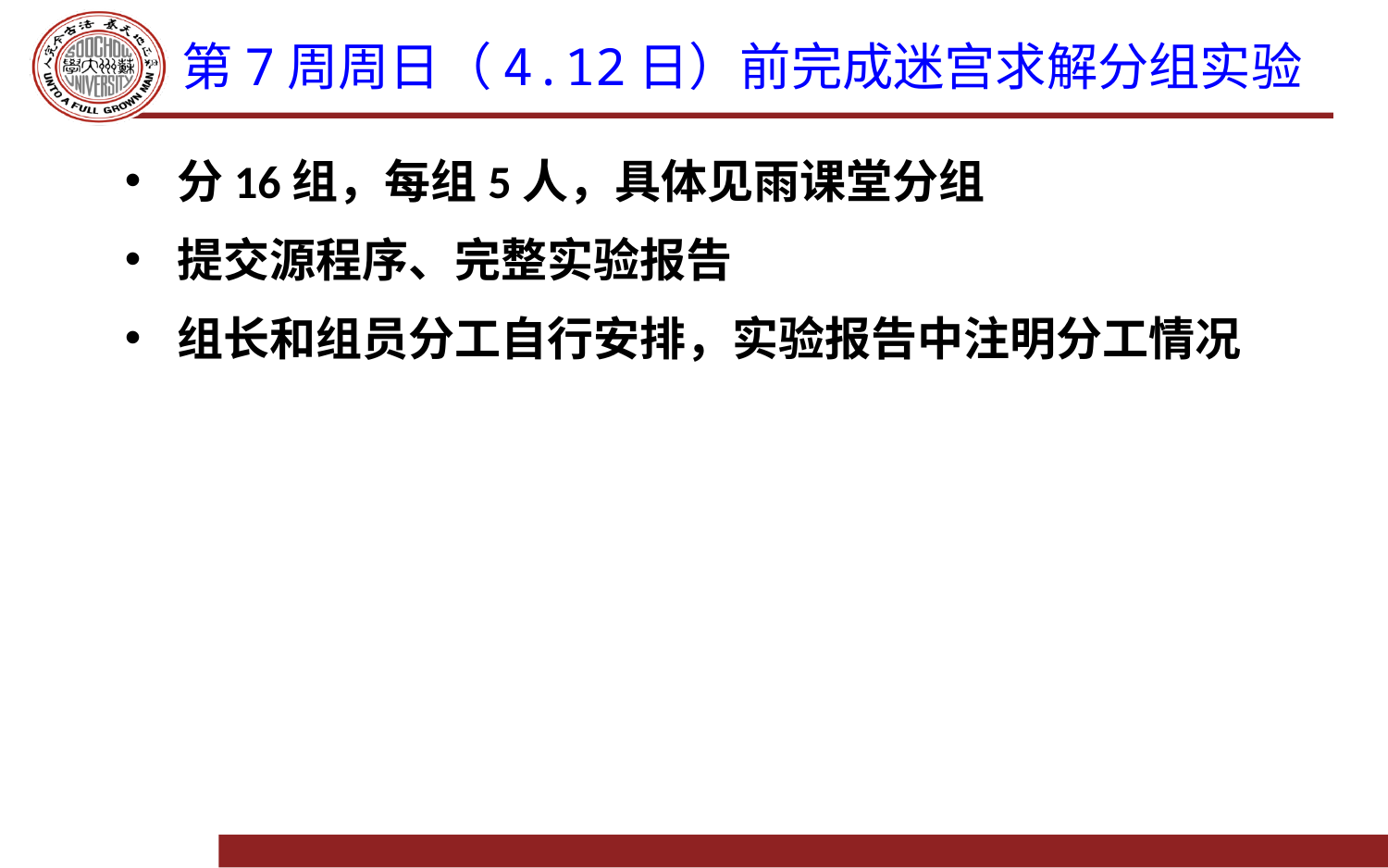

# 第7周周日（4.12日）前完成迷宫求解分组实验
分16组，每组5人，具体见雨课堂分组
提交源程序、完整实验报告
组长和组员分工自行安排，实验报告中注明分工情况